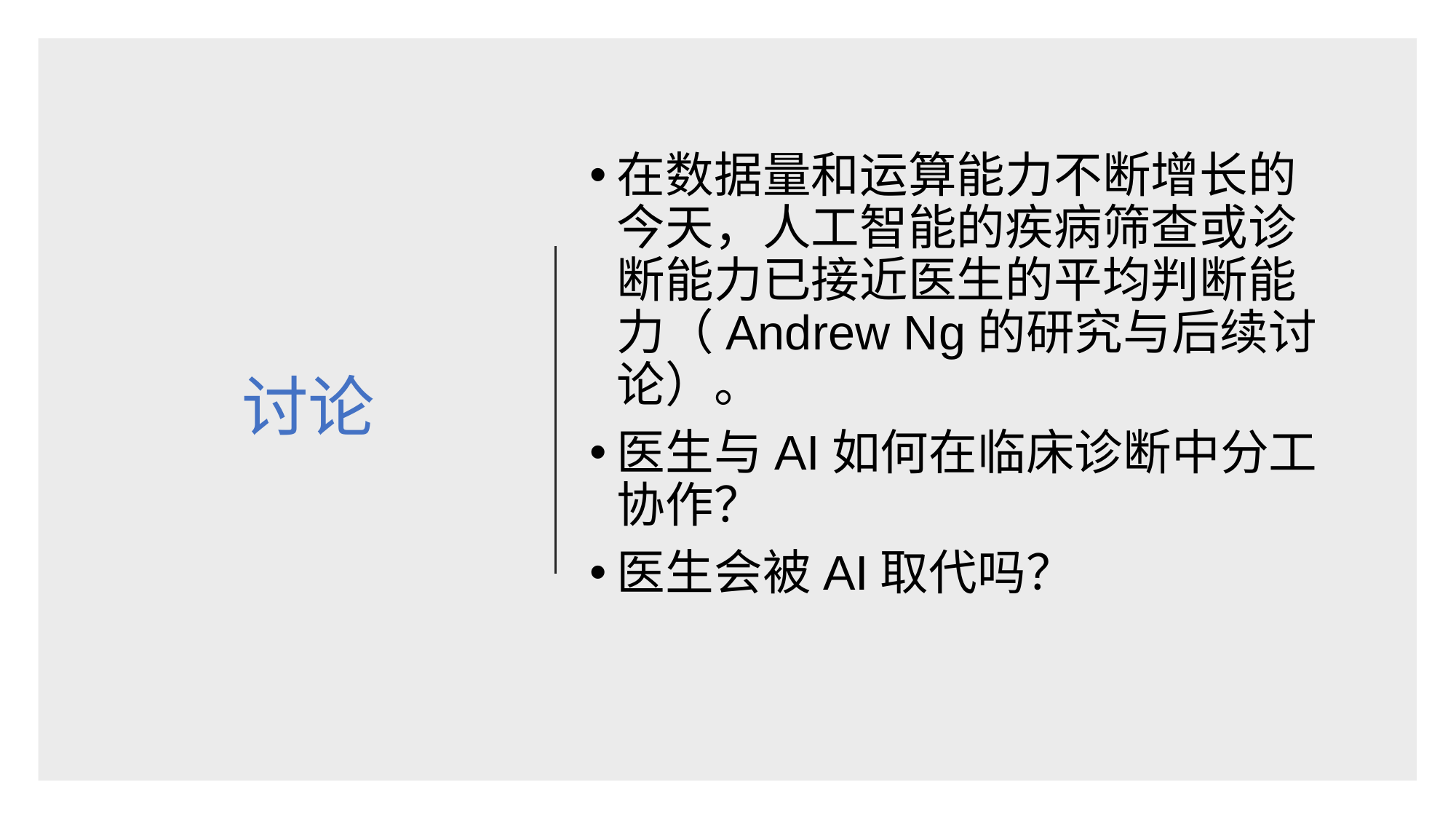

# 讨论
在数据量和运算能力不断增长的今天，人工智能的疾病筛查或诊断能力已接近医生的平均判断能力（Andrew Ng的研究与后续讨论）。
医生与AI如何在临床诊断中分工协作？
医生会被AI取代吗？